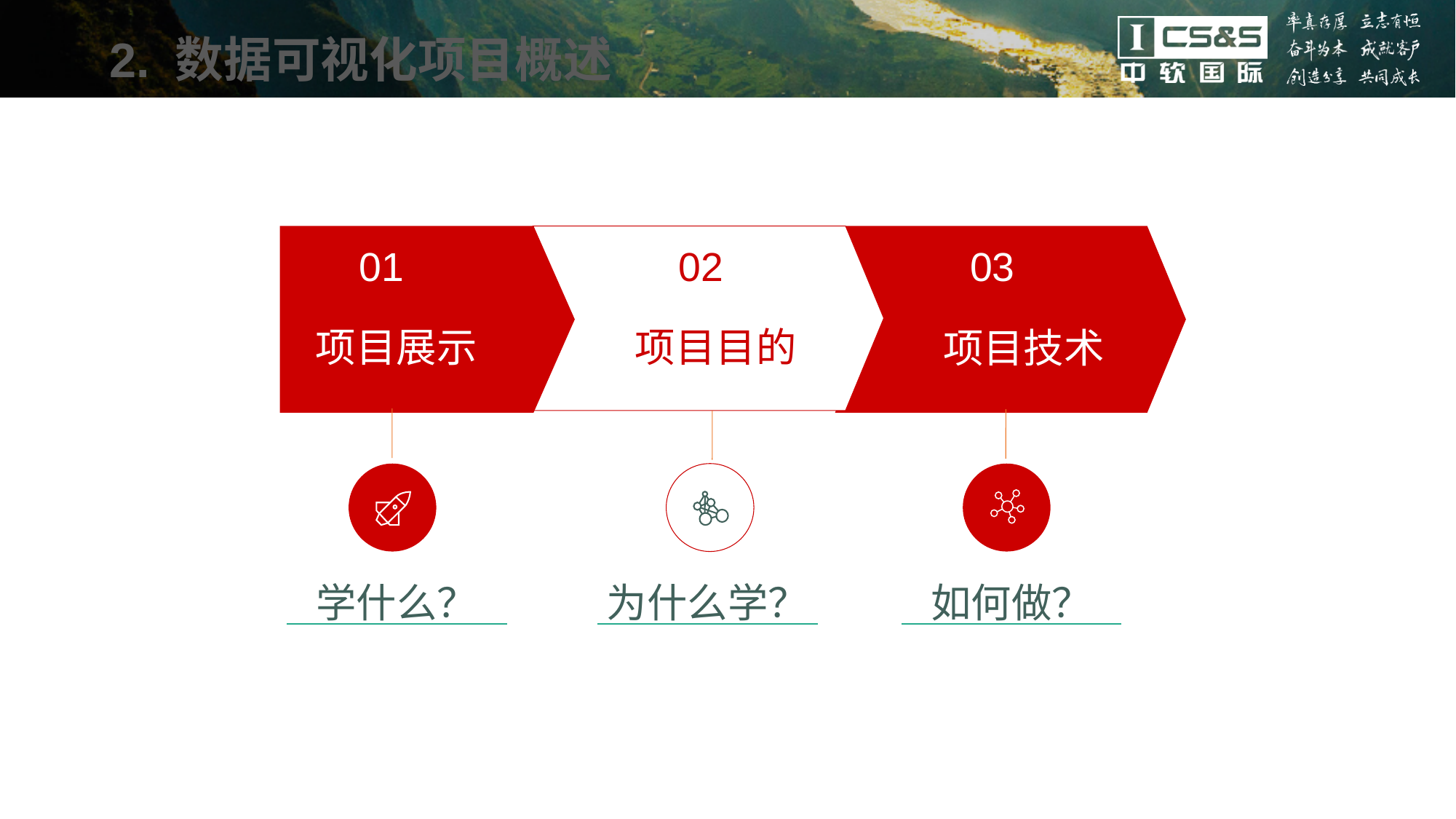

2. 数据可视化项目概述

组件更新机制
01
项目展示
02
项目目的

03
项目技术
掌握程度：理解

学什么？

如何做？

为什么学？